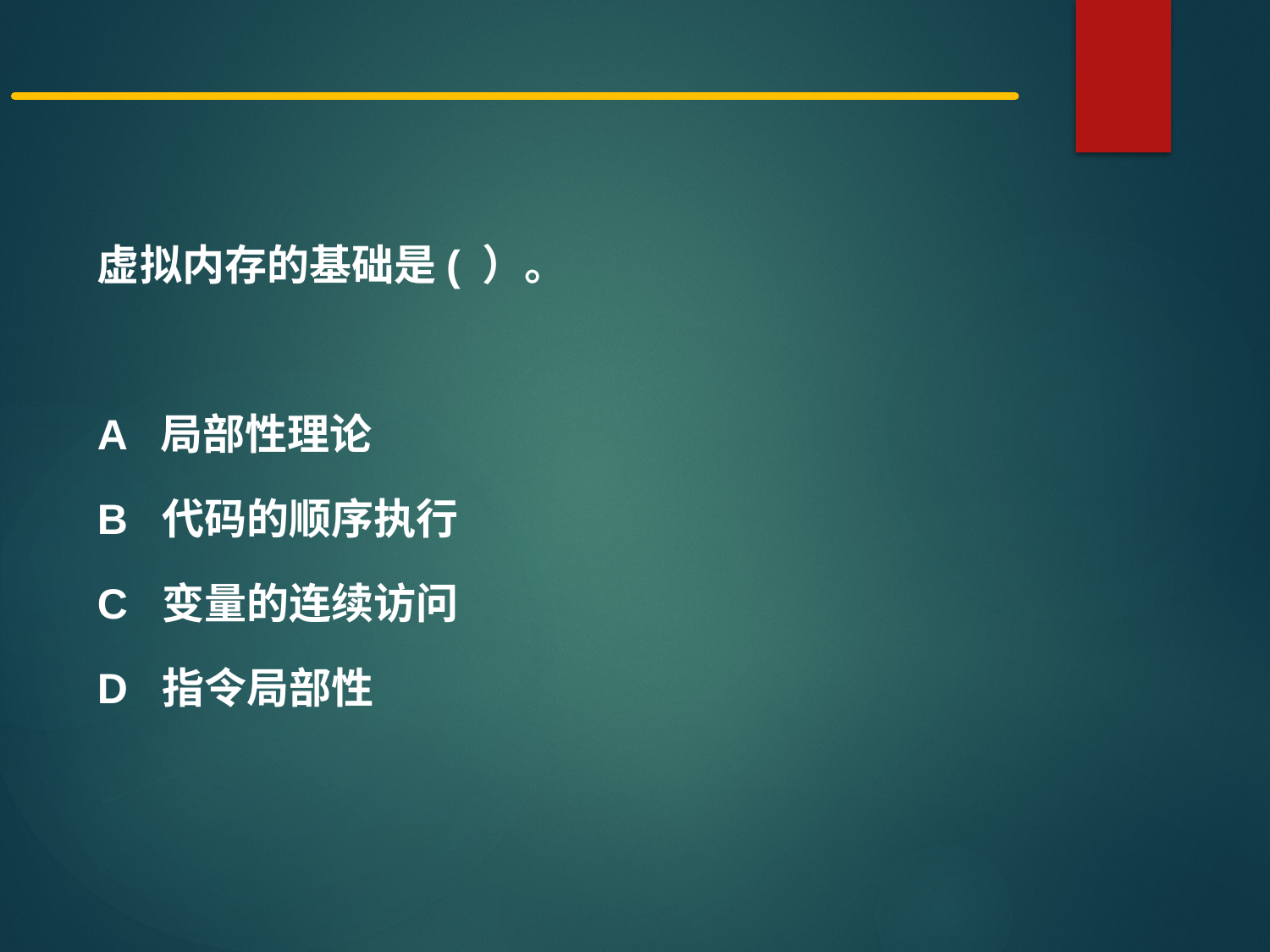

虚拟内存的基础是( ）。

A  局部性理论
B  代码的顺序执行
C  变量的连续访问
D  指令局部性